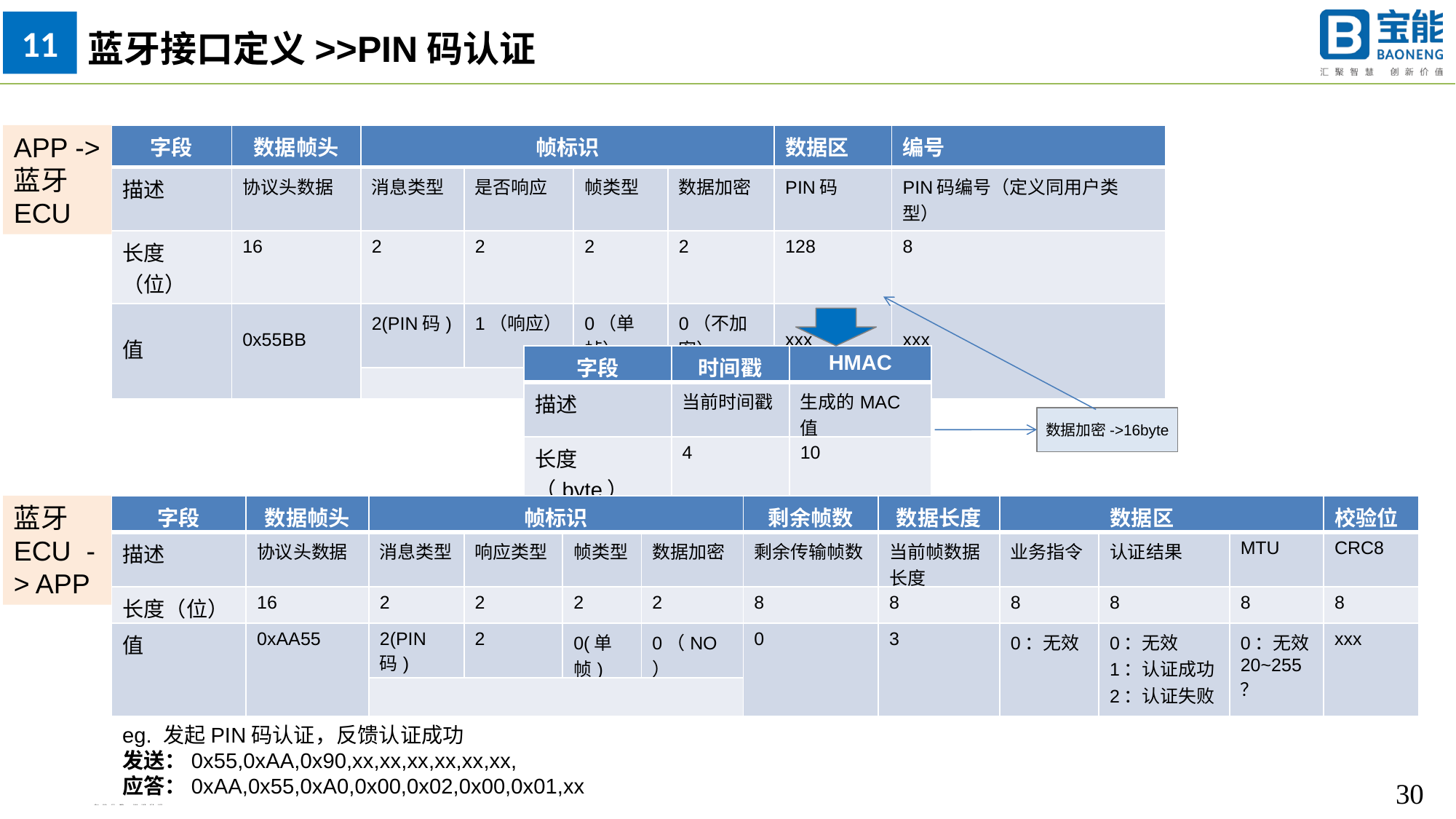

11
蓝牙接口定义>>PIN码认证
APP -> 蓝牙ECU
| 字段 | 数据帧头 | 帧标识 |  |  |  | 数据区 | 编号 |
| --- | --- | --- | --- | --- | --- | --- | --- |
| 描述 | 协议头数据 | 消息类型 | 是否响应 | 帧类型 | 数据加密 | PIN码 | PIN码编号（定义同用户类型） |
| 长度（位） | 16 | 2 | 2 | 2 | 2 | 128 | 8 |
| 值 | 0x55BB | 2(PIN码) | 1（响应） | 0（单帧） | 0（不加密） | xxx | xxx |
|  |  | 0x90 |  |  |  |  |  |

| 字段 | 时间戳 | HMAC |
| --- | --- | --- |
| 描述 | 当前时间戳 | 生成的MAC值 |
| 长度（byte） | 4 | 10 |
数据加密->16byte
蓝牙ECU  -> APP
| 字段 | 数据帧头 | 帧标识 |  |  |  | 剩余帧数 | 数据长度 | 数据区 |  |  | 校验位 |
| --- | --- | --- | --- | --- | --- | --- | --- | --- | --- | --- | --- |
| 描述 | 协议头数据 | 消息类型 | 响应类型 | 帧类型 | 数据加密 | 剩余传输帧数 | 当前帧数据长度 | 业务指令 | 认证结果 | MTU | CRC8 |
| 长度（位） | 16 | 2 | 2 | 2 | 2 | 8 | 8 | 8 | 8 | 8 | 8 |
| 值 | 0xAA55 | 2(PIN码) | 2 | 0(单帧) | 0（NO） | 0 | 3 | 0：无效 | 0：无效 1：认证成功 2：认证失败 | 0：无效 20~255？ | xxx |
|  |  |  |  |  |  |  |  |  |  |  |  |
eg. 发起PIN码认证，反馈认证成功
发送：0x55,0xAA,0x90,xx,xx,xx,xx,xx,xx,
应答：0xAA,0x55,0xA0,0x00,0x02,0x00,0x01,xx